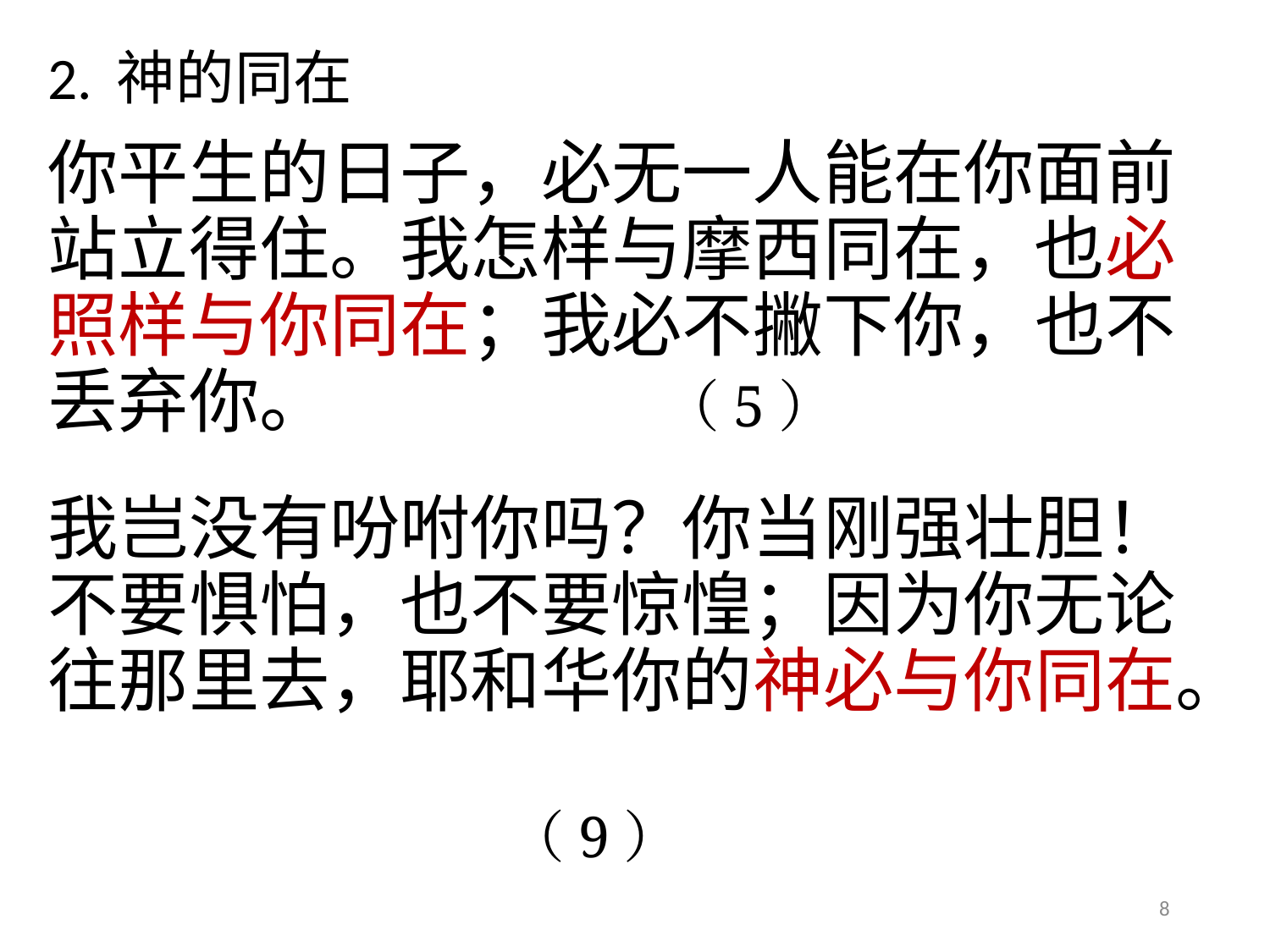

# 2. 神的同在
你平生的日子，必无一人能在你面前站立得住。我怎样与摩西同在，也必照样与你同在；我必不撇下你，也不丢弃你。                     （5）

我岂没有吩咐你吗？你当刚强壮胆！不要惧怕，也不要惊惶；因为你无论往那里去，耶和华你的神必与你同在。
                             （9）
8